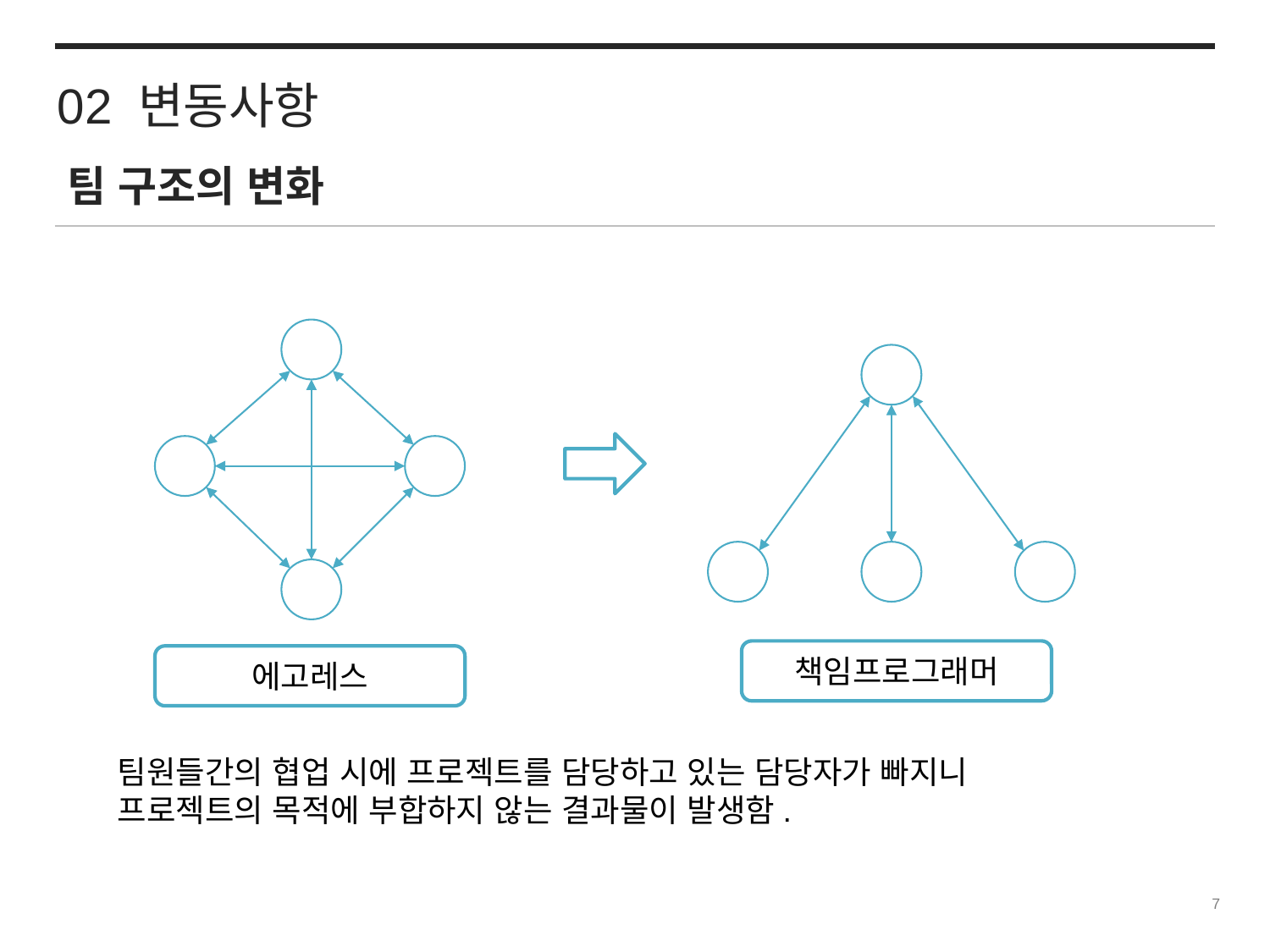

02 변동사항
팀 구조의 변화

책임프로그래머
에고레스
팀원들간의 협업 시에 프로젝트를 담당하고 있는 담당자가 빠지니
프로젝트의 목적에 부합하지 않는 결과물이 발생함.